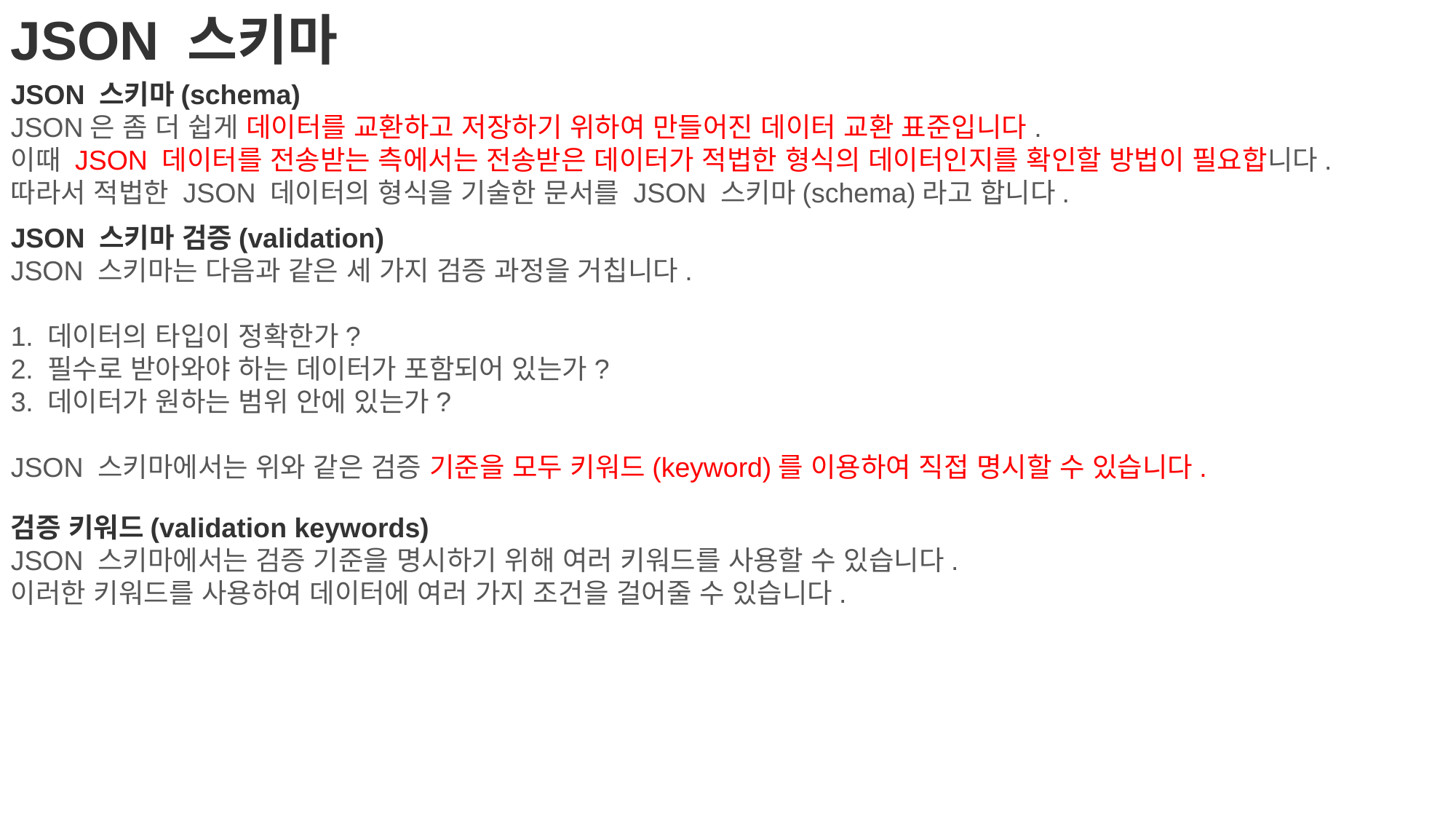

JSON 스키마

JSON 스키마(schema)
JSON은 좀 더 쉽게 데이터를 교환하고 저장하기 위하여 만들어진 데이터 교환 표준입니다.
이때 JSON 데이터를 전송받는 측에서는 전송받은 데이터가 적법한 형식의 데이터인지를 확인할 방법이 필요합니다.
따라서 적법한 JSON 데이터의 형식을 기술한 문서를 JSON 스키마(schema)라고 합니다.
JSON 스키마 검증(validation)
JSON 스키마는 다음과 같은 세 가지 검증 과정을 거칩니다.

1. 데이터의 타입이 정확한가?
2. 필수로 받아와야 하는 데이터가 포함되어 있는가?
3. 데이터가 원하는 범위 안에 있는가?

JSON 스키마에서는 위와 같은 검증 기준을 모두 키워드(keyword)를 이용하여 직접 명시할 수 있습니다.
검증 키워드(validation keywords)
JSON 스키마에서는 검증 기준을 명시하기 위해 여러 키워드를 사용할 수 있습니다.
이러한 키워드를 사용하여 데이터에 여러 가지 조건을 걸어줄 수 있습니다.